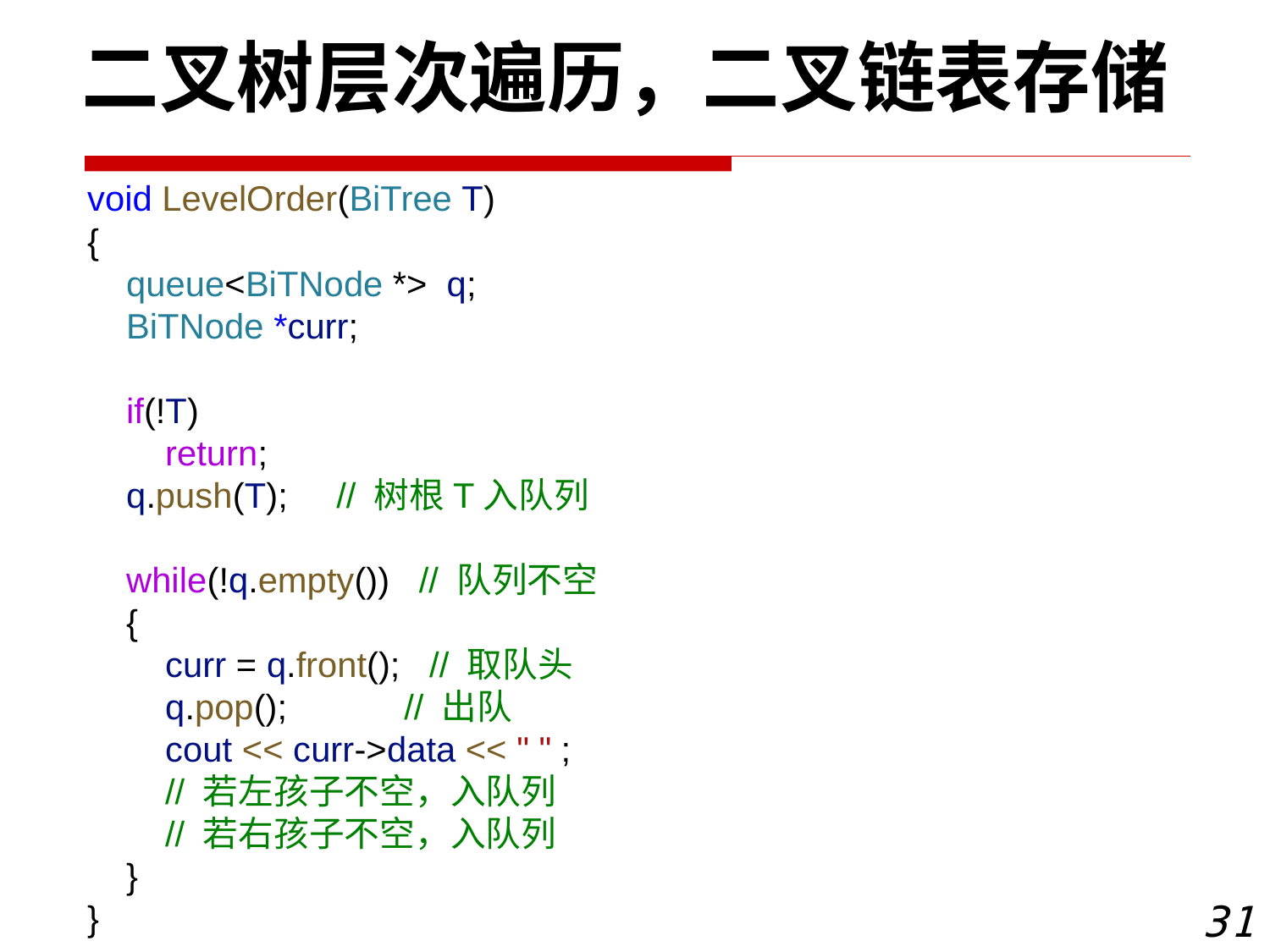

二叉树层次遍历，二叉链表存储
void LevelOrder(BiTree T)
{
    queue<BiTNode *>  q;
    BiTNode *curr;
    if(!T)
        return;
    q.push(T);     // 树根T入队列
    while(!q.empty())   // 队列不空
    {
        curr = q.front();   // 取队头
        q.pop();            // 出队
        cout << curr->data << " " ;
        // 若左孩子不空，入队列
        // 若右孩子不空，入队列
    }
}
31